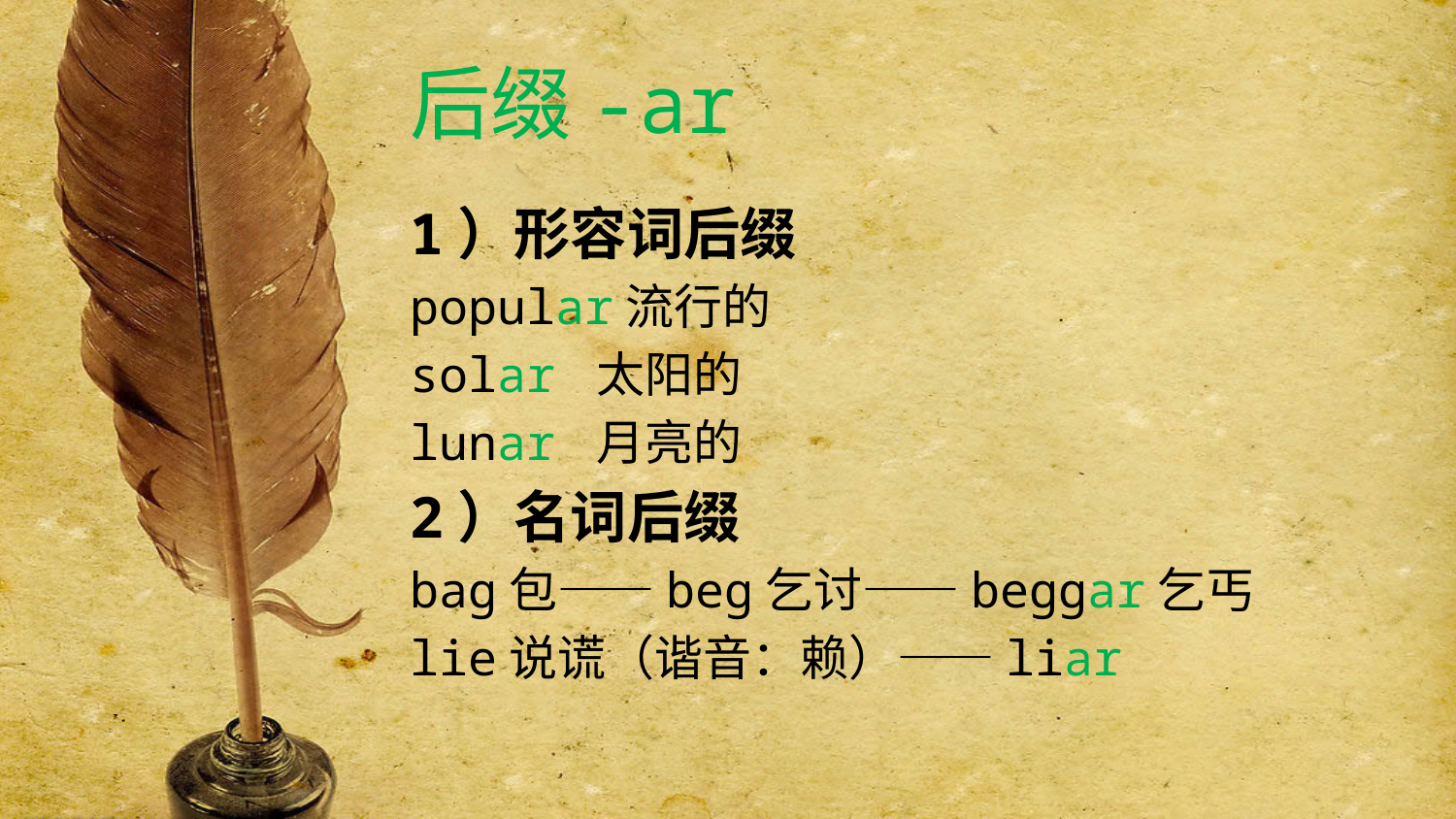

# 后缀-ar
1）形容词后缀
popular流行的
solar 太阳的
lunar 月亮的
2）名词后缀
bag包——beg乞讨——beggar乞丐
lie说谎（谐音：赖）——liar